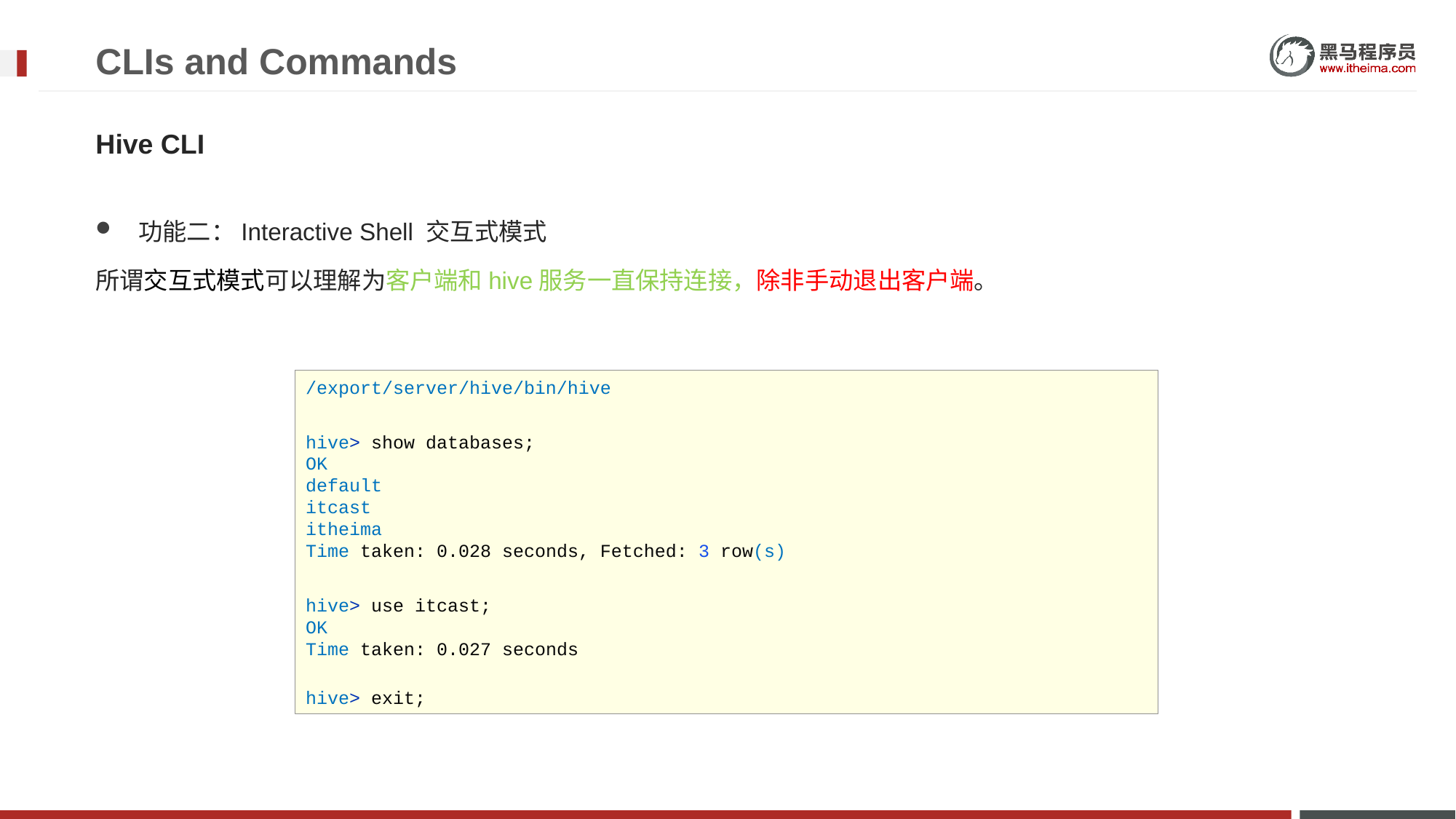

# CLIs and Commands
Hive CLI
功能二：Interactive Shell 交互式模式
所谓交互式模式可以理解为客户端和hive服务一直保持连接，除非手动退出客户端。

/export/server/hive/bin/hive
hive> show databases;
OK
default
itcast
itheima
Time taken: 0.028 seconds, Fetched: 3 row(s)
hive> use itcast;
OK
Time taken: 0.027 seconds
hive> exit;